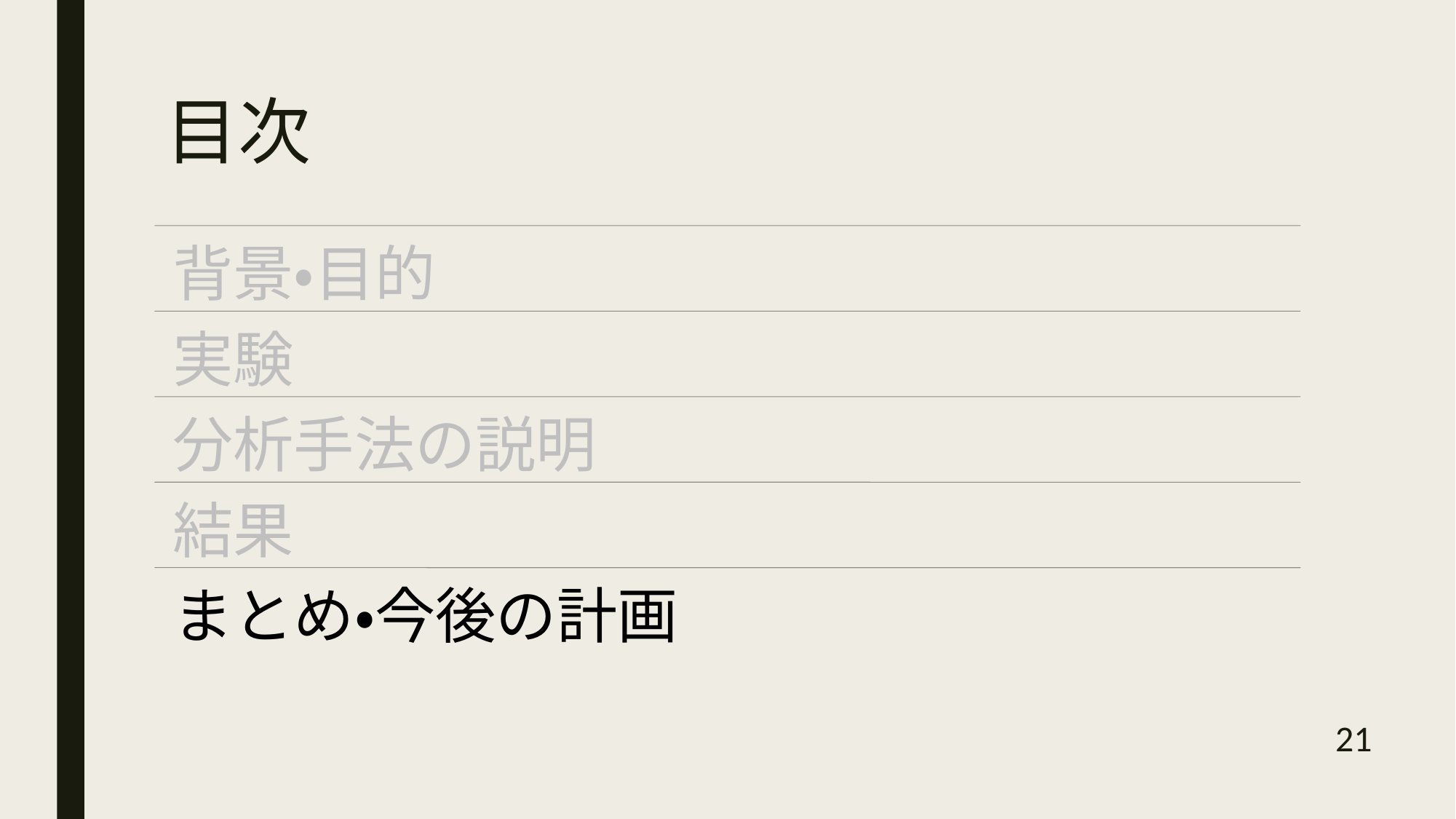

# 目次
背景・目的
実験
分析手法の説明
結果
まとめ・今後の計画
21